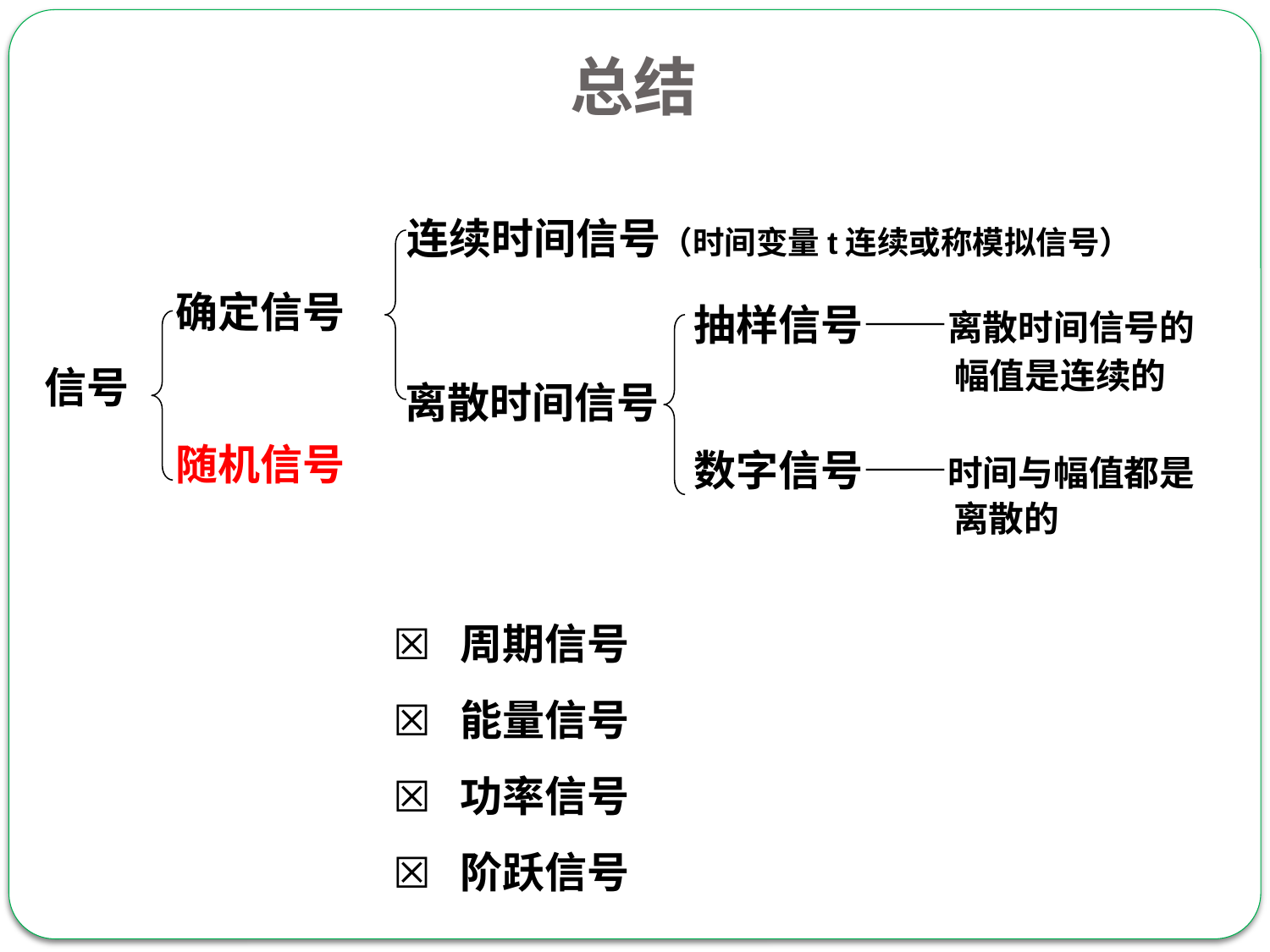

# 总结
连续时间信号（时间变量t连续或称模拟信号）

确定信号

随机信号

离散时间信号
信号
离散的
抽样信号——离散时间信号的

幅值是连续的
数字信号——时间与幅值都是

☒  周期信号
☒  能量信号
☒  功率信号
☒  阶跃信号